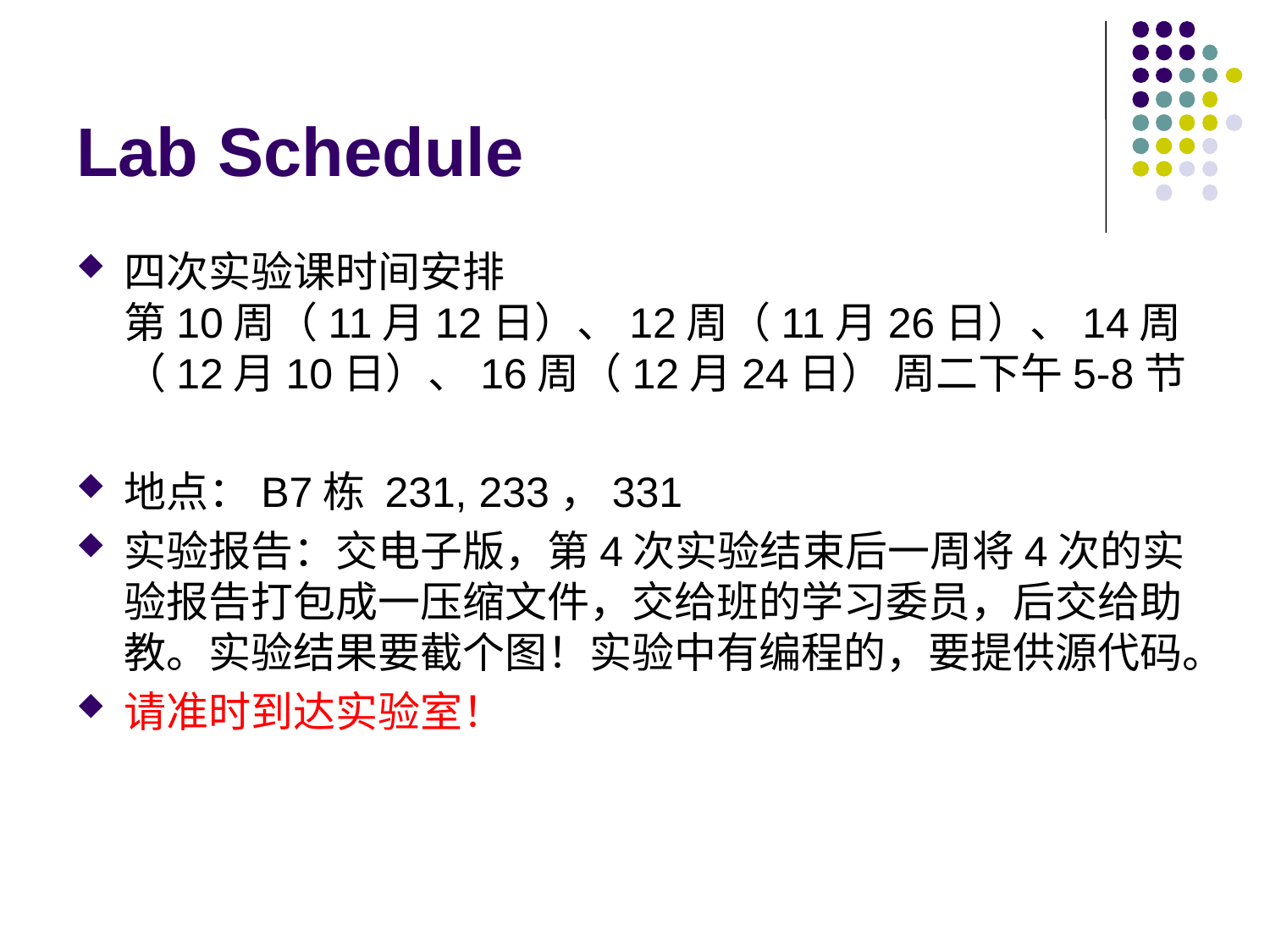

# Lab Schedule
四次实验课时间安排
第10周（11月12日）、12周（11月26日）、14周（12月10日）、16周（12月24日） 周二下午5-8节

地点：B7栋 231, 233，331
实验报告：交电子版，第4次实验结束后一周将4次的实验报告打包成一压缩文件，交给班的学习委员，后交给助教。实验结果要截个图！实验中有编程的，要提供源代码。
请准时到达实验室！
2